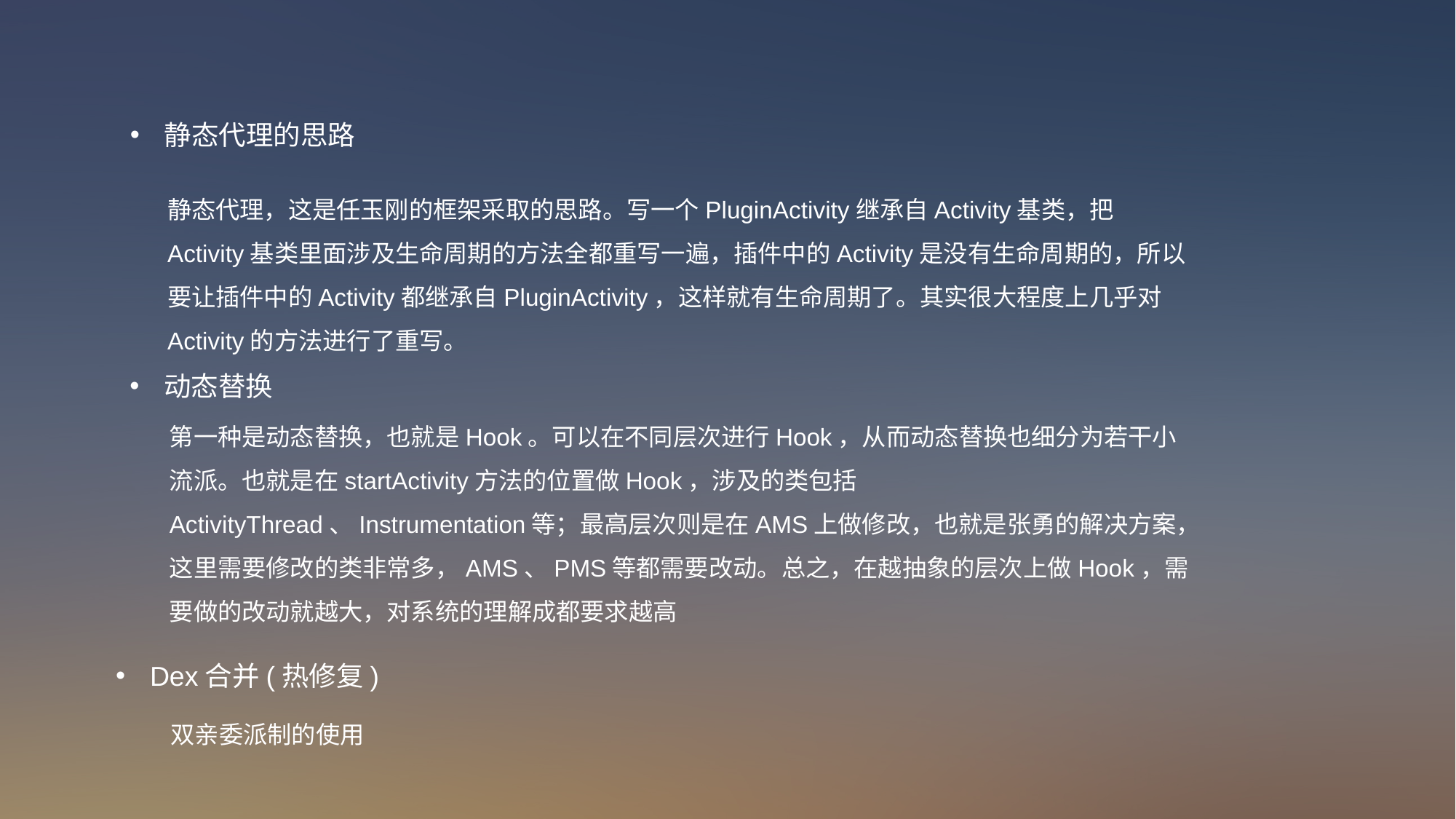

静态代理的思路
静态代理，这是任玉刚的框架采取的思路。写一个PluginActivity继承自Activity基类，把Activity基类里面涉及生命周期的方法全都重写一遍，插件中的Activity是没有生命周期的，所以要让插件中的Activity都继承自PluginActivity，这样就有生命周期了。其实很大程度上几乎对Activity的方法进行了重写。
动态替换
第一种是动态替换，也就是Hook。可以在不同层次进行Hook，从而动态替换也细分为若干小流派。也就是在startActivity方法的位置做Hook，涉及的类包括ActivityThread、Instrumentation等；最高层次则是在AMS上做修改，也就是张勇的解决方案，这里需要修改的类非常多，AMS、PMS等都需要改动。总之，在越抽象的层次上做Hook，需要做的改动就越大，对系统的理解成都要求越高
Dex合并(热修复)
双亲委派制的使用